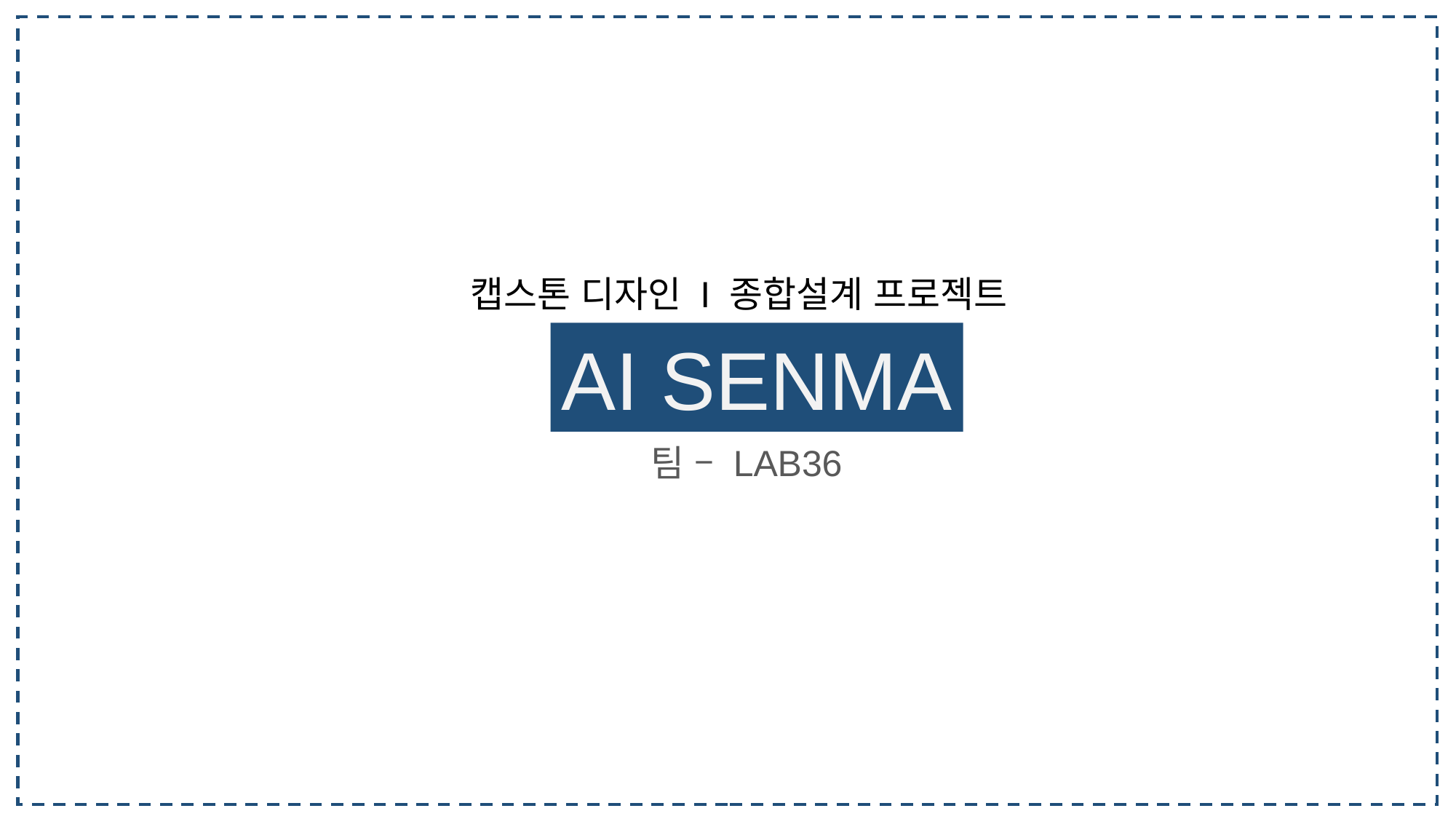

캡스톤 디자인 I 종합설계 프로젝트
AI SENMA
팀 – LAB36